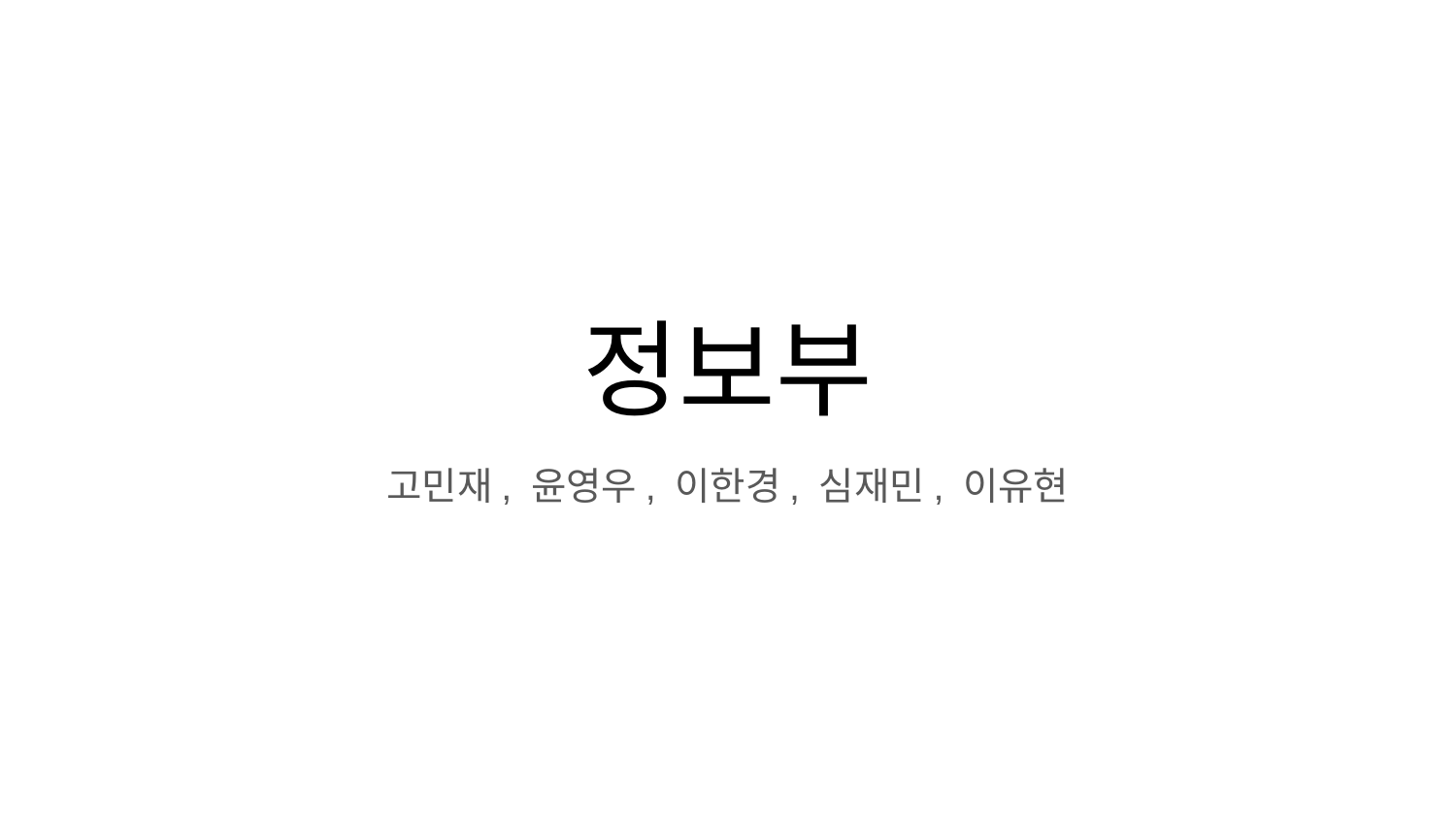

# 정보부
고민재, 윤영우, 이한경, 심재민, 이유현